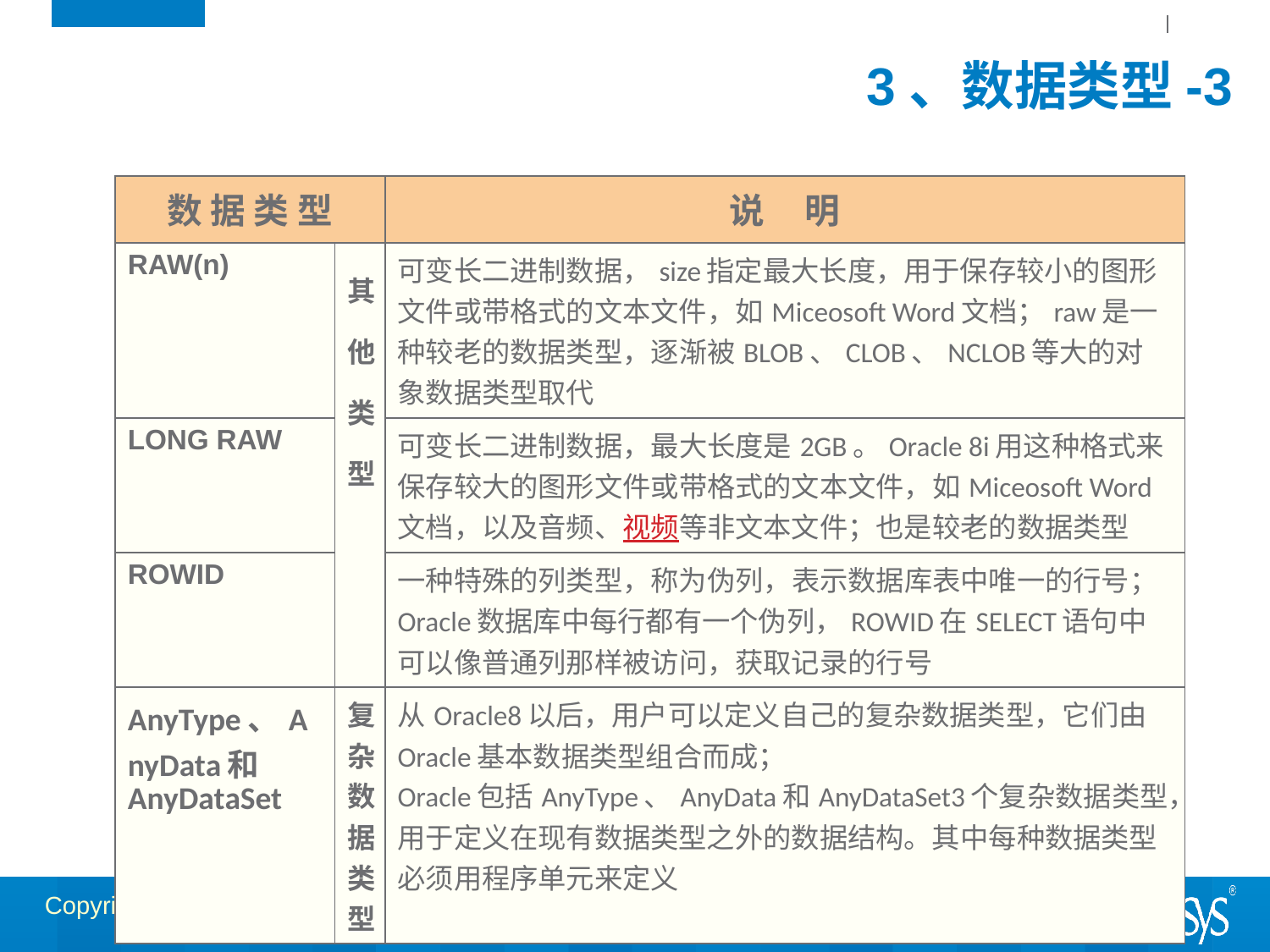

# 3、数据类型-3
| 数 据 类 型 |  | 说 明 |
| --- | --- | --- |
| RAW(n) | 其他类型 | 可变长二进制数据，size指定最大长度，用于保存较小的图形文件或带格式的文本文件，如Miceosoft Word文档；raw是一种较老的数据类型，逐渐被BLOB、CLOB、NCLOB等大的对象数据类型取代 |
| LONG RAW |  | 可变长二进制数据，最大长度是2GB。Oracle 8i用这种格式来保存较大的图形文件或带格式的文本文件，如Miceosoft Word文档，以及音频、视频等非文本文件；也是较老的数据类型 |
| ROWID |  | 一种特殊的列类型，称为伪列，表示数据库表中唯一的行号；Oracle数据库中每行都有一个伪列，ROWID在SELECT语句中可以像普通列那样被访问，获取记录的行号 |
| AnyType、AnyData和AnyDataSet | 复杂数据类型 | 从Oracle8以后，用户可以定义自己的复杂数据类型，它们由Oracle基本数据类型组合而成； Oracle包括AnyType、AnyData和AnyDataSet3个复杂数据类型，用于定义在现有数据类型之外的数据结构。其中每种数据类型必须用程序单元来定义 |